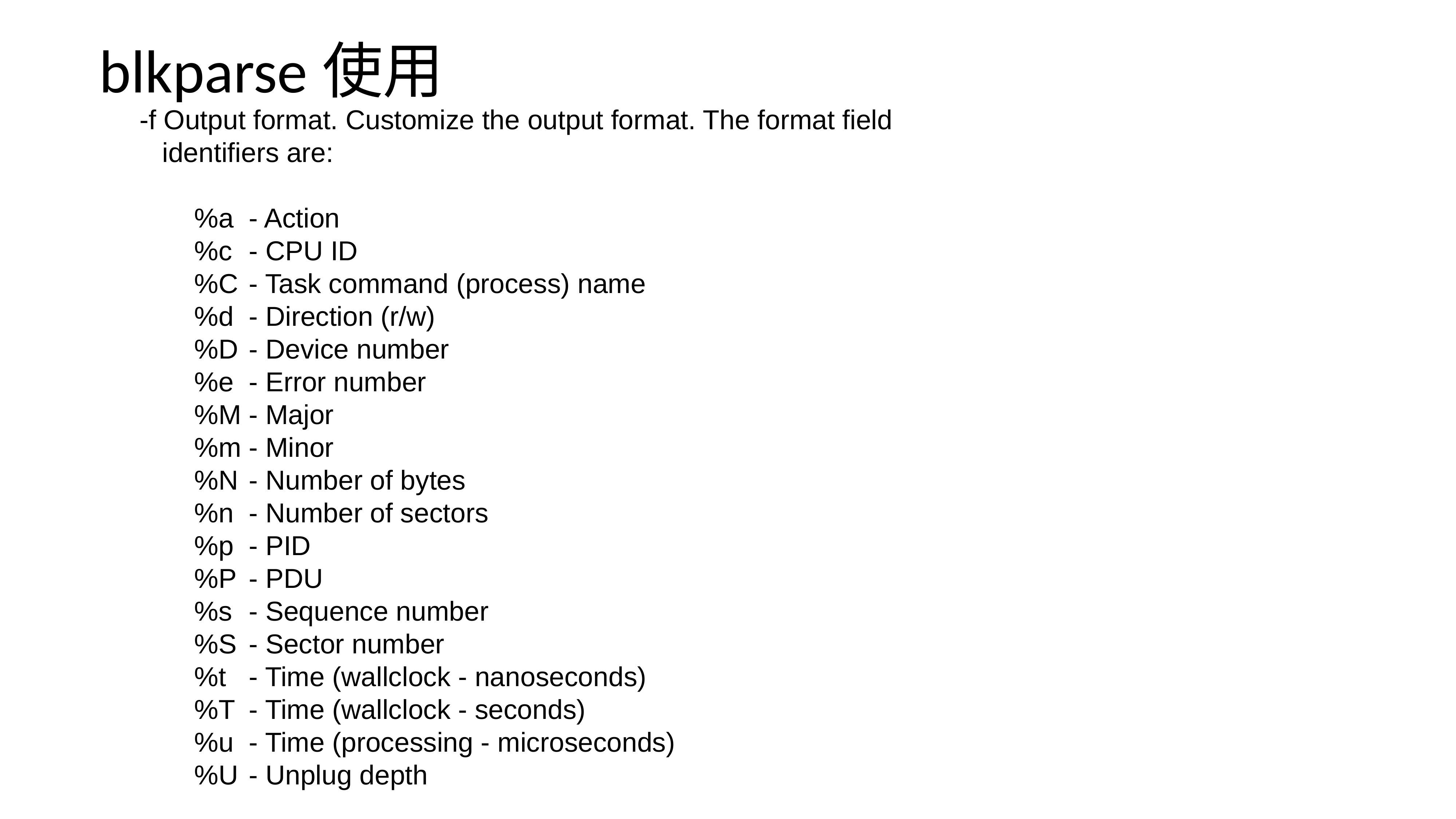

blkparse使用
	-f Output format. Customize the output format. The format field
	   identifiers are:

		%a	- Action
		%c	- CPU ID
		%C	- Task command (process) name
		%d	- Direction (r/w)
		%D	- Device number
		%e	- Error number
		%M	- Major
		%m	- Minor
		%N	- Number of bytes
		%n	- Number of sectors
		%p	- PID
		%P	- PDU
		%s	- Sequence number
		%S	- Sector number
		%t	- Time (wallclock - nanoseconds)
		%T	- Time (wallclock - seconds)
		%u	- Time (processing - microseconds)
		%U	- Unplug depth